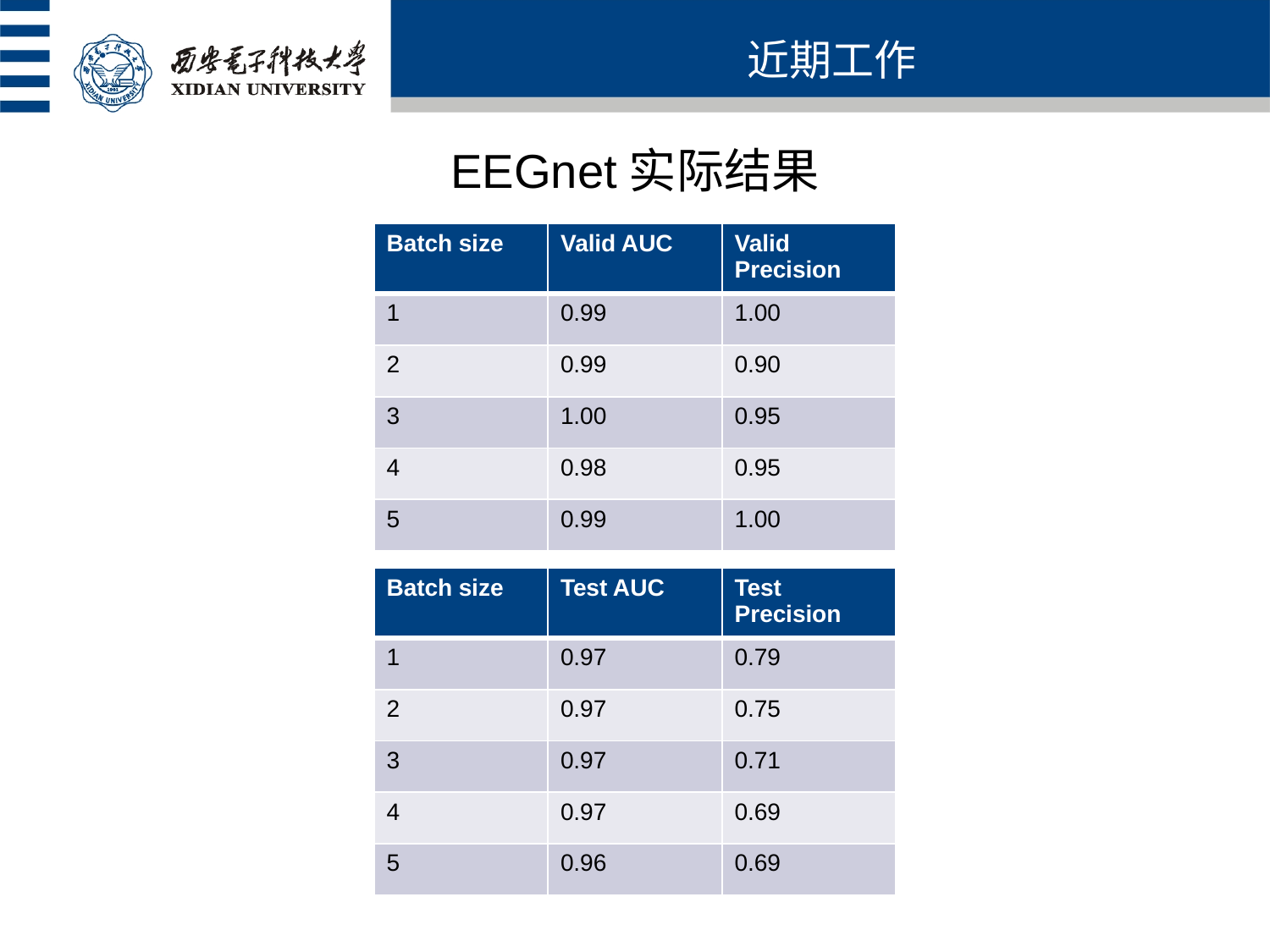

近期工作
# EEGnet实际结果
Result

| Batch size | Valid AUC | Valid Precision |
| --- | --- | --- |
| 1 | 0.99 | 1.00 |
| 2 | 0.99 | 0.90 |
| 3 | 1.00 | 0.95 |
| 4 | 0.98 | 0.95 |
| 5 | 0.99 | 1.00 |
| Batch size | Test AUC | Test Precision |
| --- | --- | --- |
| 1 | 0.97 | 0.79 |
| 2 | 0.97 | 0.75 |
| 3 | 0.97 | 0.71 |
| 4 | 0.97 | 0.69 |
| 5 | 0.96 | 0.69 |